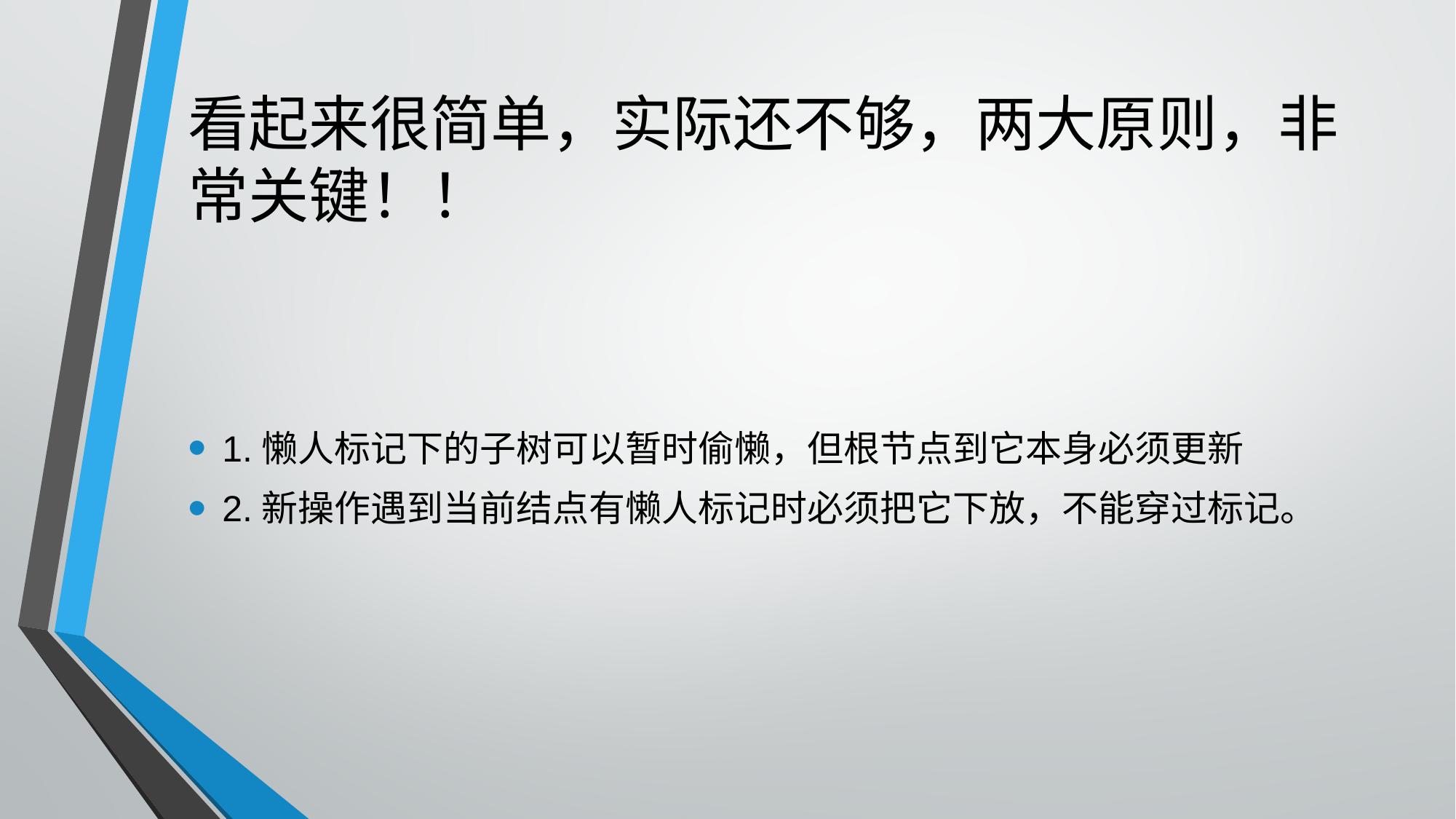

# 看起来很简单，实际还不够，两大原则，非常关键！！
1.懒人标记下的子树可以暂时偷懒，但根节点到它本身必须更新
2.新操作遇到当前结点有懒人标记时必须把它下放，不能穿过标记。